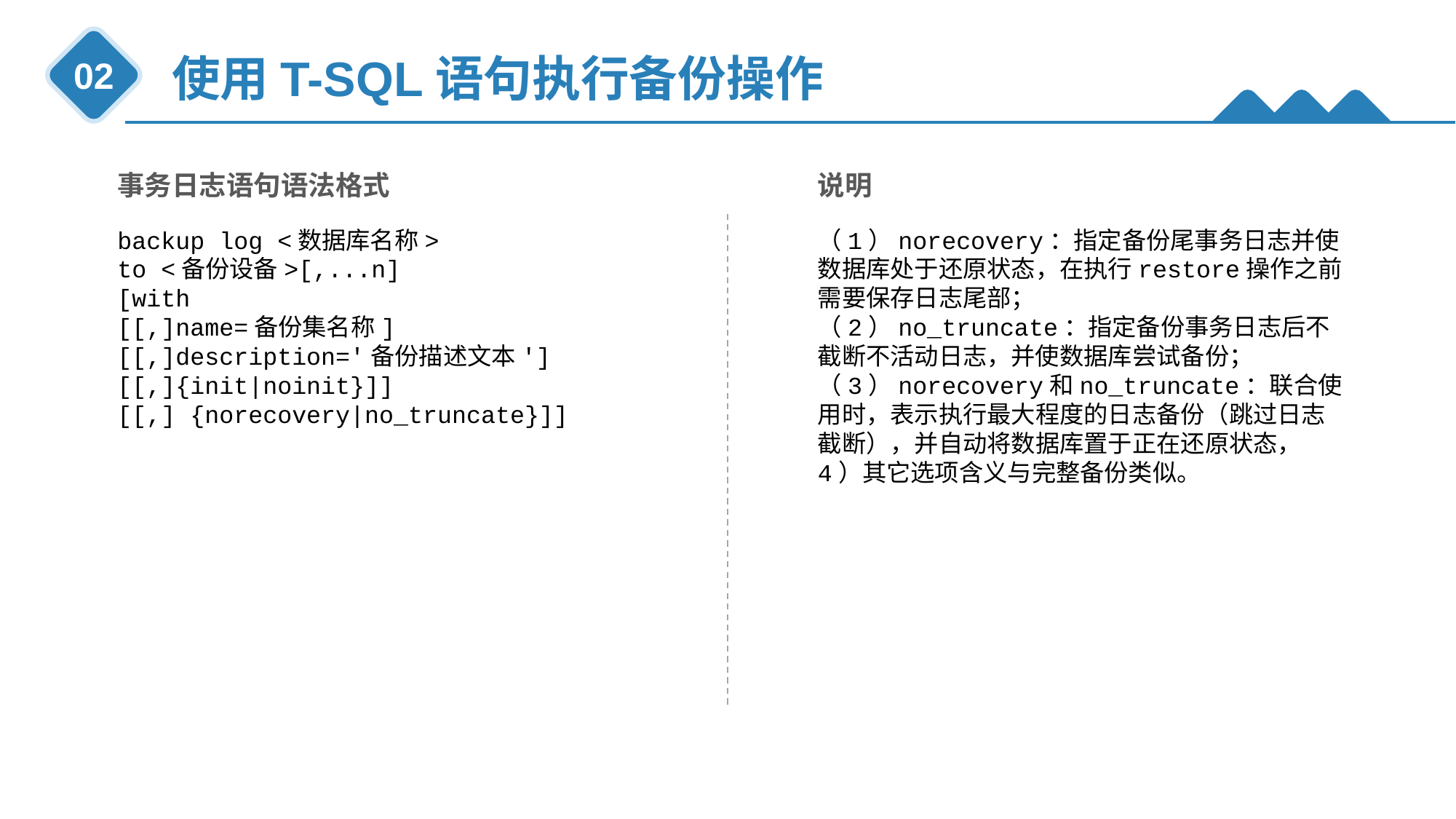

使用T-SQL语句执行备份操作
02

说明
（1）norecovery：指定备份尾事务日志并使数据库处于还原状态，在执行restore操作之前需要保存日志尾部；
（2）no_truncate：指定备份事务日志后不截断不活动日志，并使数据库尝试备份；
（3）norecovery和no_truncate：联合使用时，表示执行最大程度的日志备份（跳过日志截断），并自动将数据库置于正在还原状态，
4）其它选项含义与完整备份类似。
事务日志语句语法格式
backup log <数据库名称>
to <备份设备>[,...n]
[with
[[,]name=备份集名称]
[[,]description='备份描述文本']
[[,]{init|noinit}]]
[[,] {norecovery|no_truncate}]]